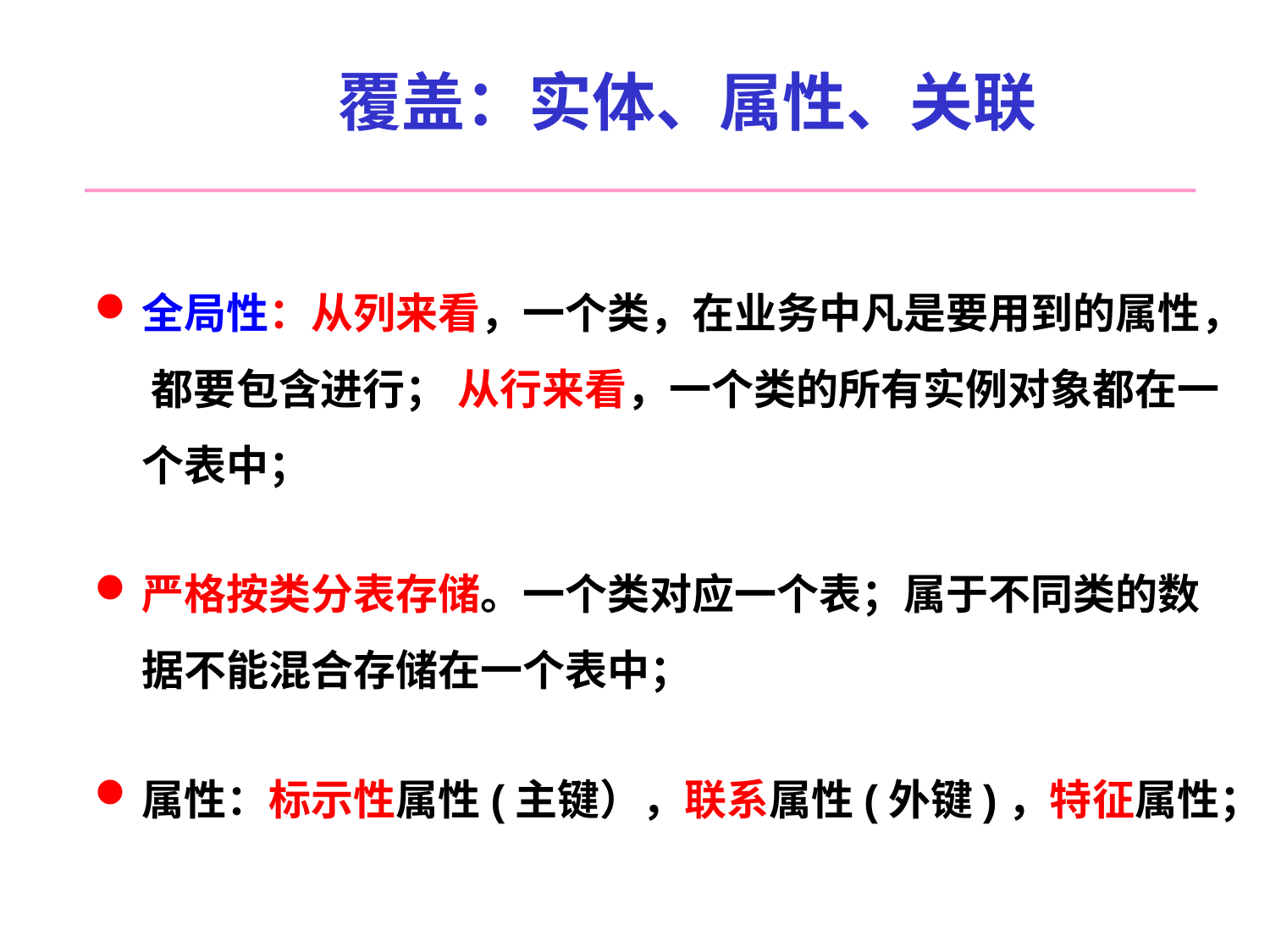

# 覆盖：实体、属性、关联
全局性：从列来看，一个类，在业务中凡是要用到的属性， 都要包含进行； 从行来看，一个类的所有实例对象都在一个表中；
严格按类分表存储。一个类对应一个表；属于不同类的数据不能混合存储在一个表中；
属性：标示性属性(主键），联系属性(外键)，特征属性；